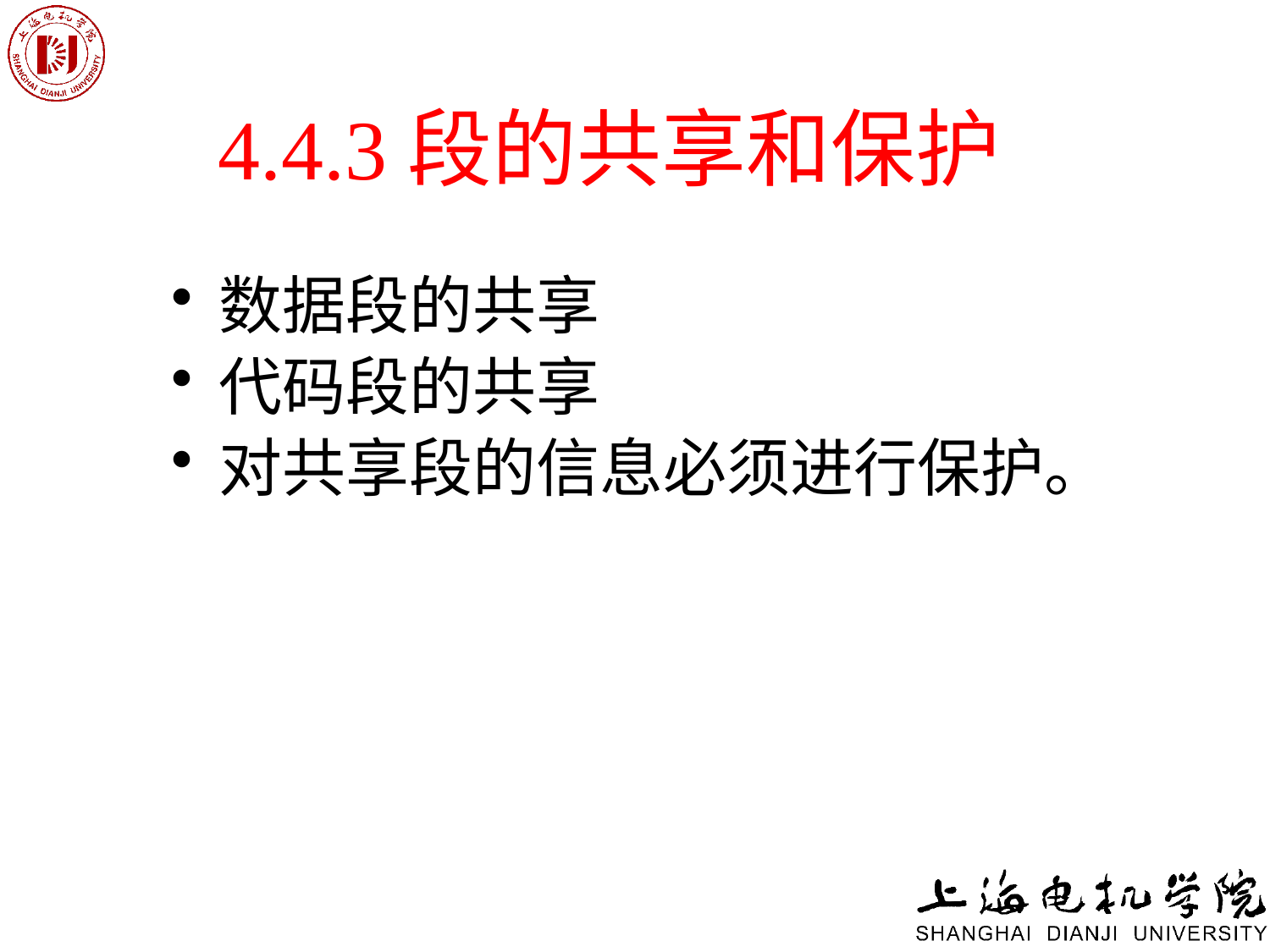

# 4.4.3段的共享和保护
数据段的共享
代码段的共享
对共享段的信息必须进行保护。